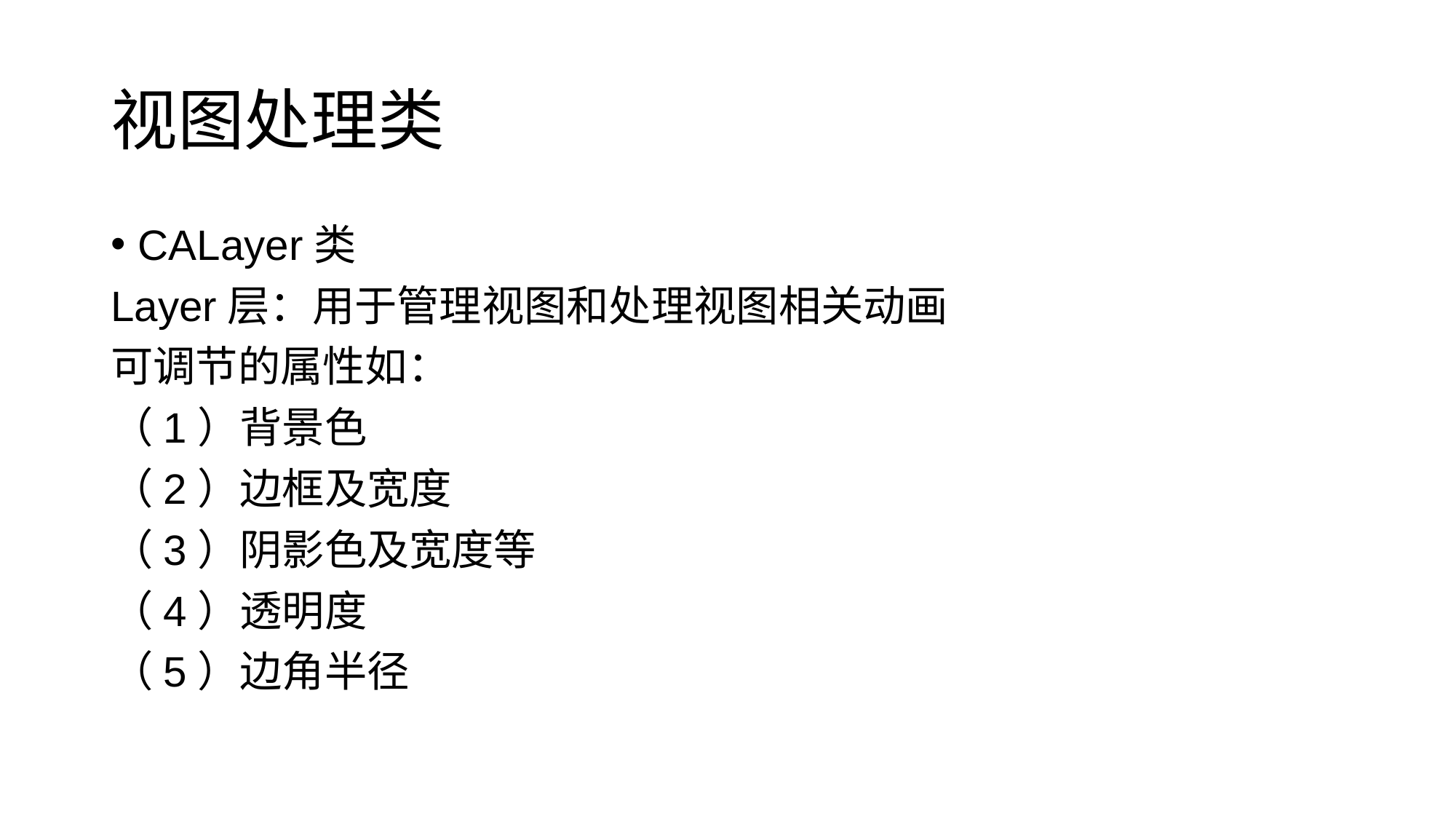

# 视图处理类
CALayer类
Layer层：用于管理视图和处理视图相关动画
可调节的属性如：
（1）背景色
（2）边框及宽度
（3）阴影色及宽度等
（4）透明度
（5）边角半径